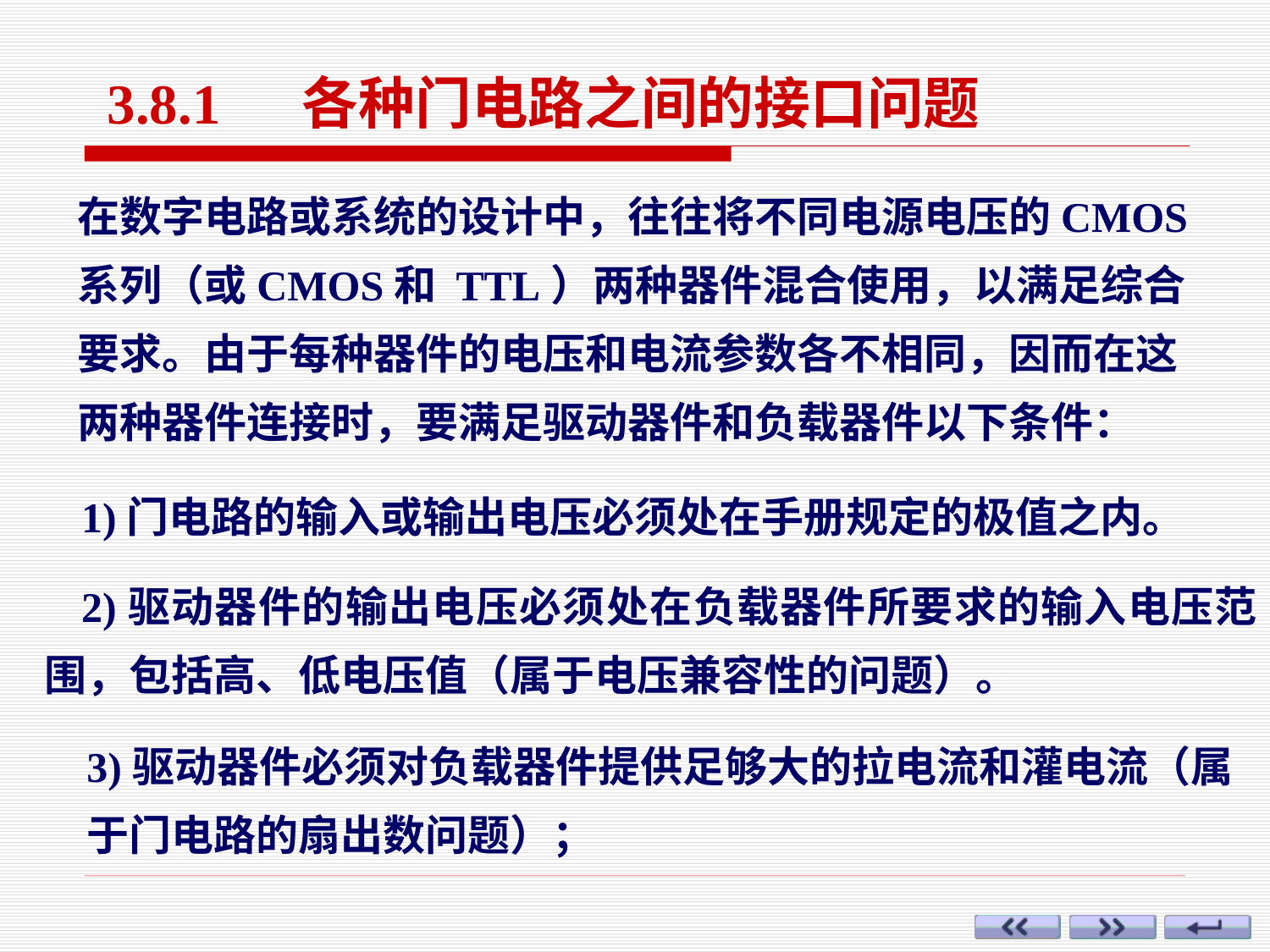

3.8.1  各种门电路之间的接口问题
在数字电路或系统的设计中，往往将不同电源电压的CMOS 系列（或CMOS和 TTL）两种器件混合使用，以满足综合要求。由于每种器件的电压和电流参数各不相同，因而在这两种器件连接时，要满足驱动器件和负载器件以下条件：
1)门电路的输入或输出电压必须处在手册规定的极值之内。
2)驱动器件的输出电压必须处在负载器件所要求的输入电压范围，包括高、低电压值（属于电压兼容性的问题）。
3)驱动器件必须对负载器件提供足够大的拉电流和灌电流（属于门电路的扇出数问题）；